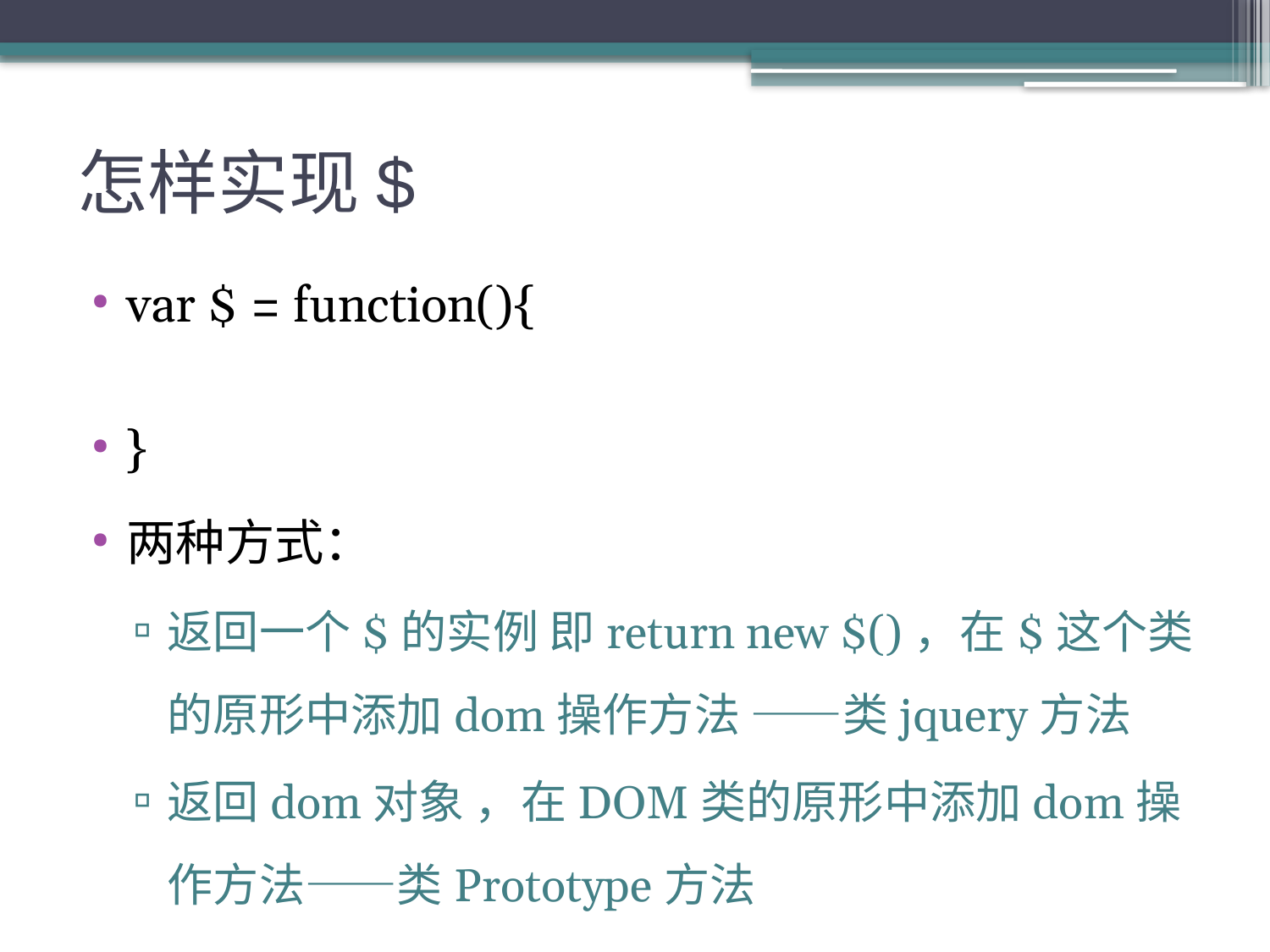

# 怎样实现$
var $ = function(){

}
两种方式：
返回一个$的实例 即return new $()，在$这个类的原形中添加dom操作方法 ——类jquery方法
返回dom对象 ，在DOM类的原形中添加dom操作方法——类Prototype方法